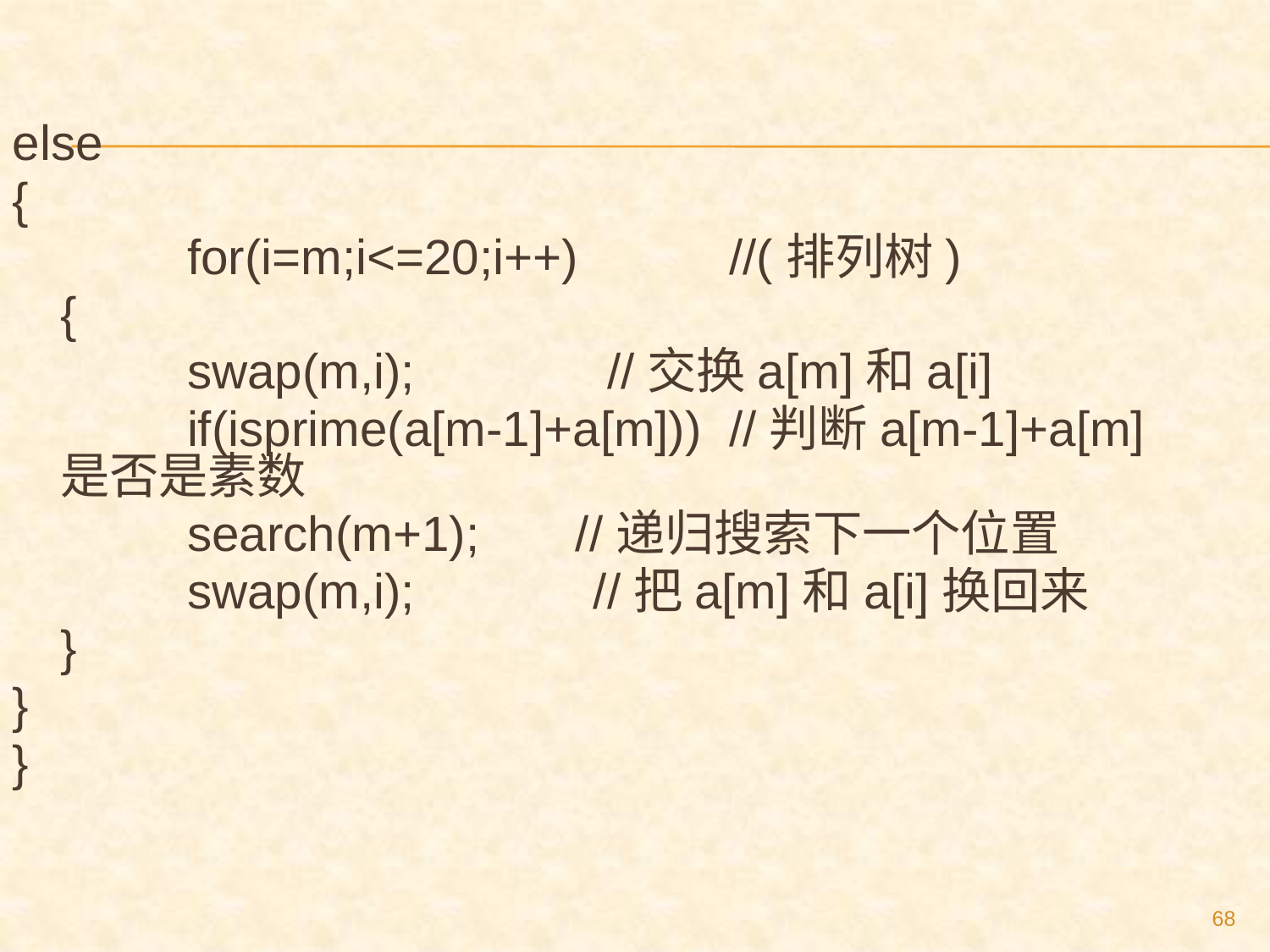

else
{
		for(i=m;i<=20;i++)           //(排列树)
	{
		swap(m,i);              //交换a[m]和a[i]
		if(isprime(a[m-1]+a[m]))  //判断a[m-1]+a[m]是否是素数
		search(m+1);       //递归搜索下一个位置
		swap(m,i);             //把a[m]和a[i]换回来
	}
}
}

68